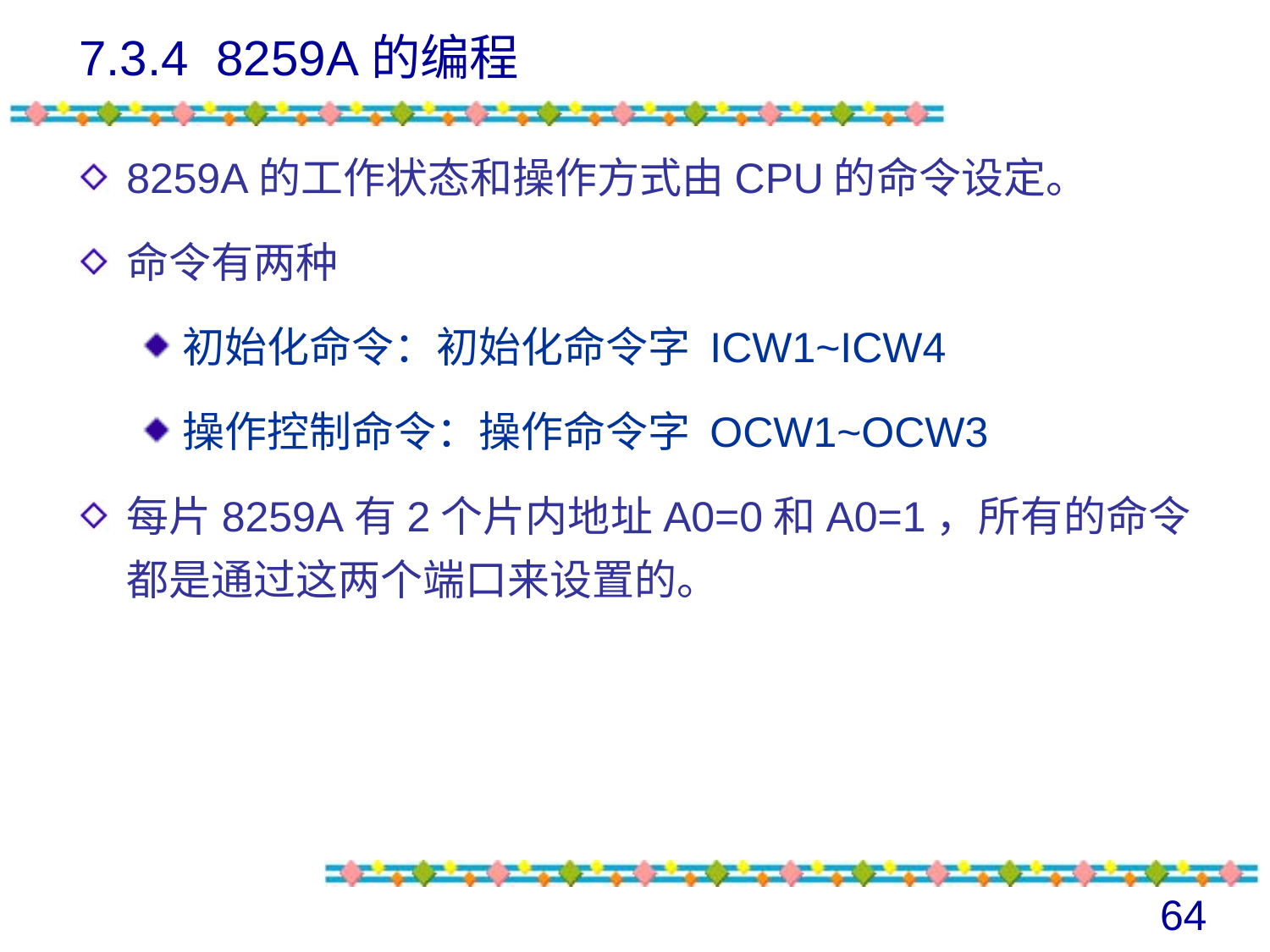

# 7.3.4  8259A的编程
8259A的工作状态和操作方式由CPU的命令设定。
命令有两种
初始化命令：初始化命令字 ICW1~ICW4
操作控制命令：操作命令字 OCW1~OCW3
每片8259A有2个片内地址A0=0和A0=1，所有的命令都是通过这两个端口来设置的。